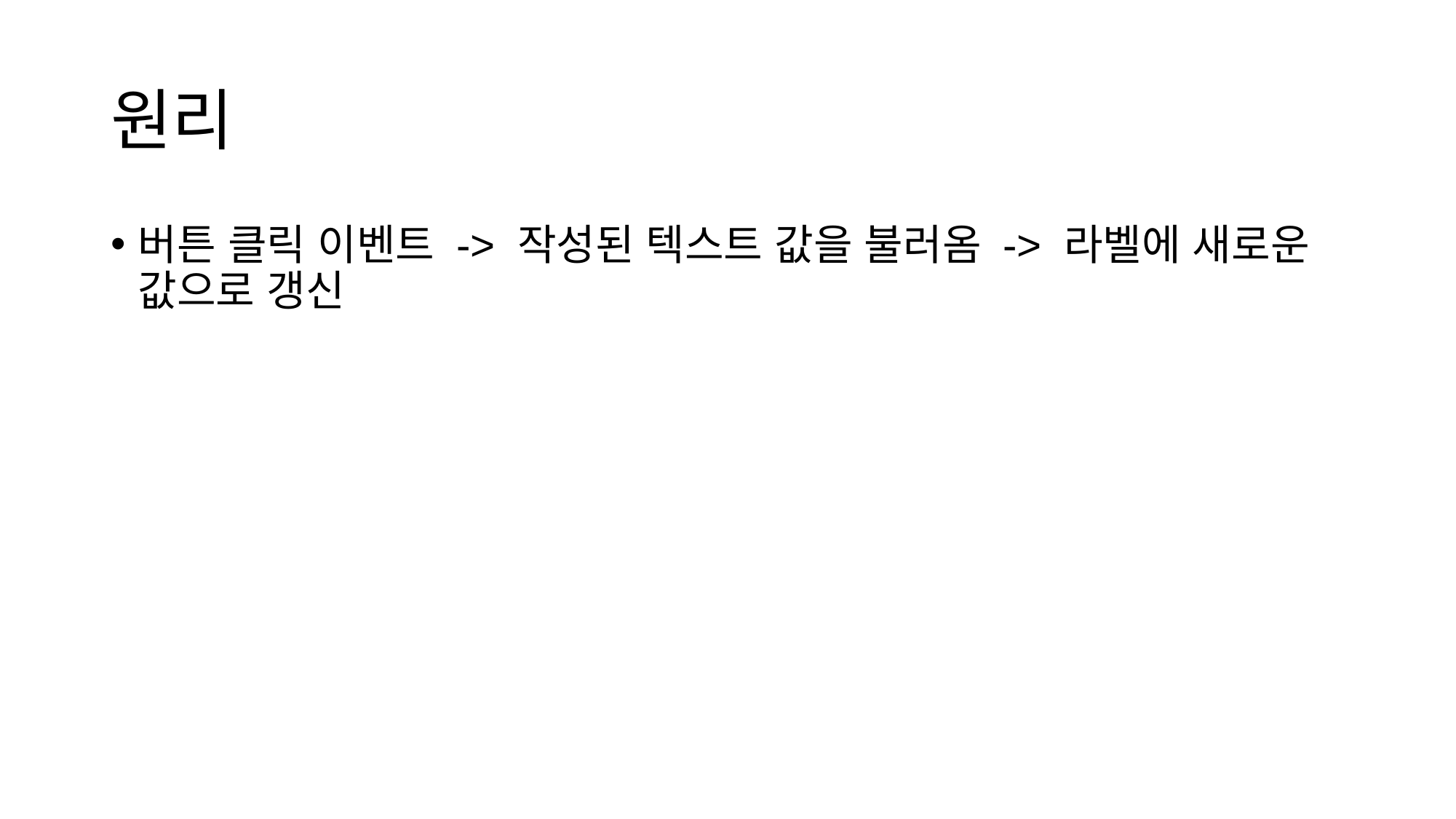

# 원리
버튼 클릭 이벤트 -> 작성된 텍스트 값을 불러옴 -> 라벨에 새로운 값으로 갱신